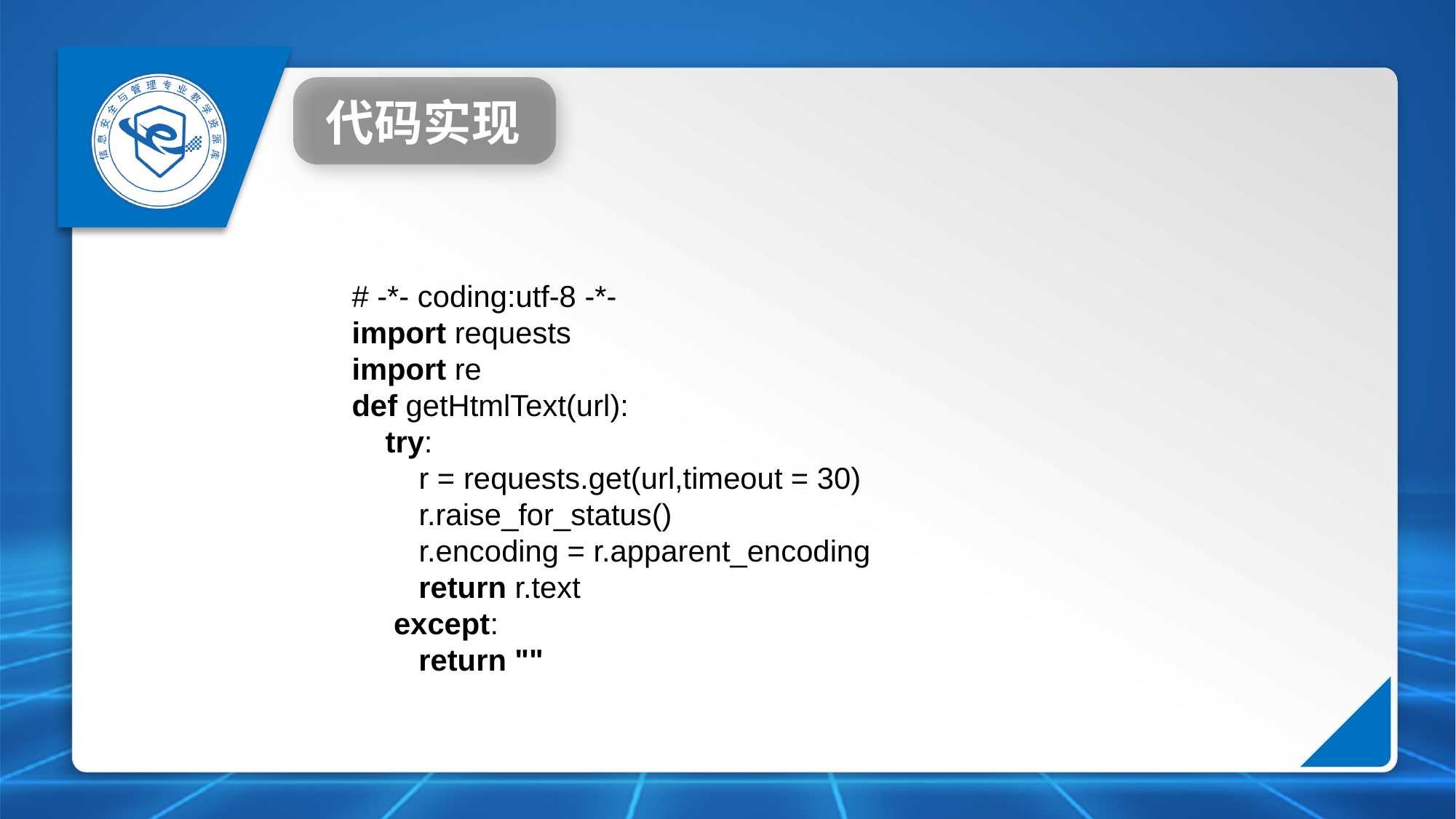

代码实现
# -*- coding:utf-8 -*- import requests import re def getHtmlText(url): try: r = requests.get(url,timeout = 30) r.raise_for_status() r.encoding = r.apparent_encoding return r.text except: return ""